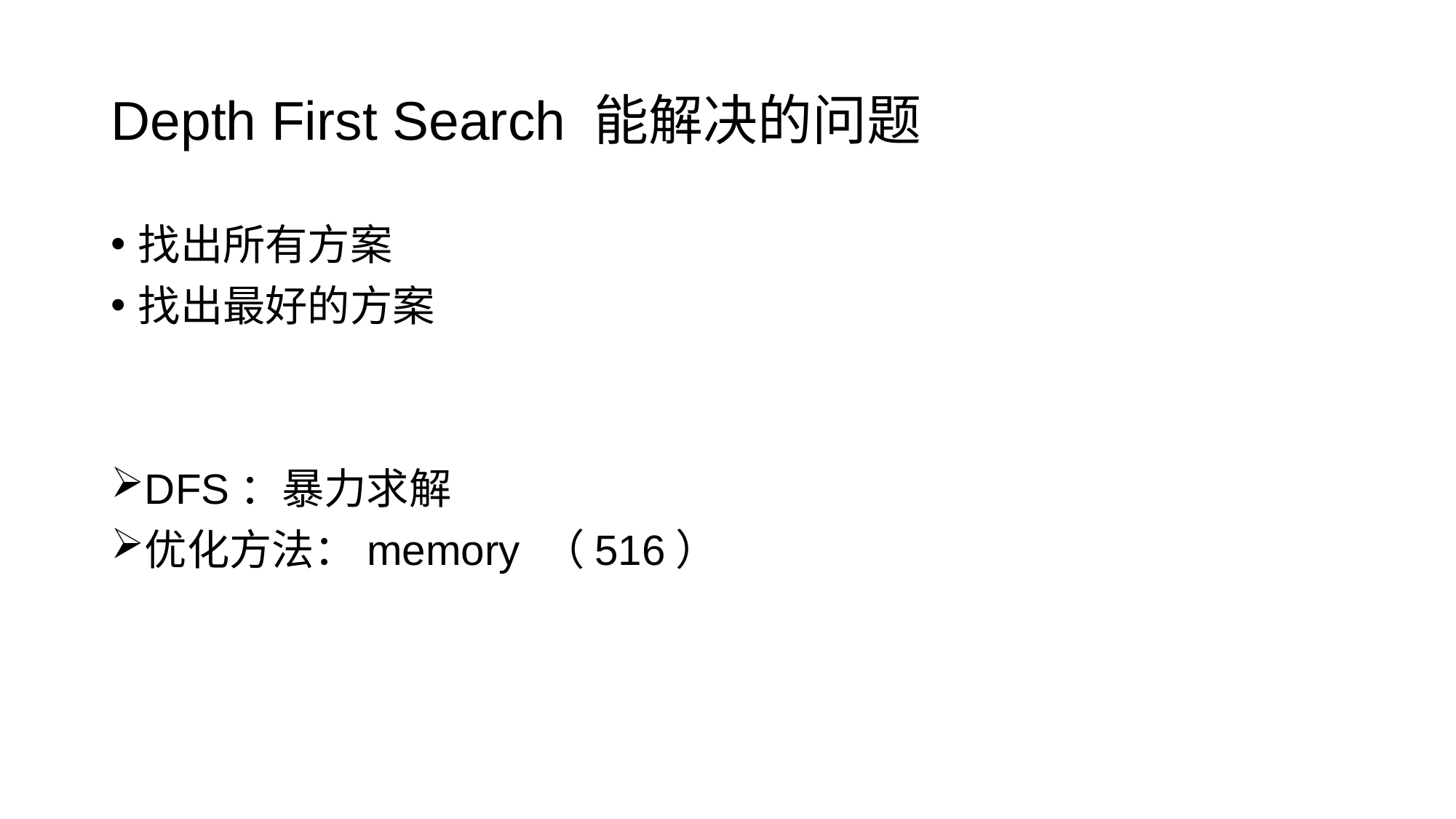

# Depth First Search 能解决的问题
找出所有方案
找出最好的方案

DFS：暴力求解
优化方法：memory （516）